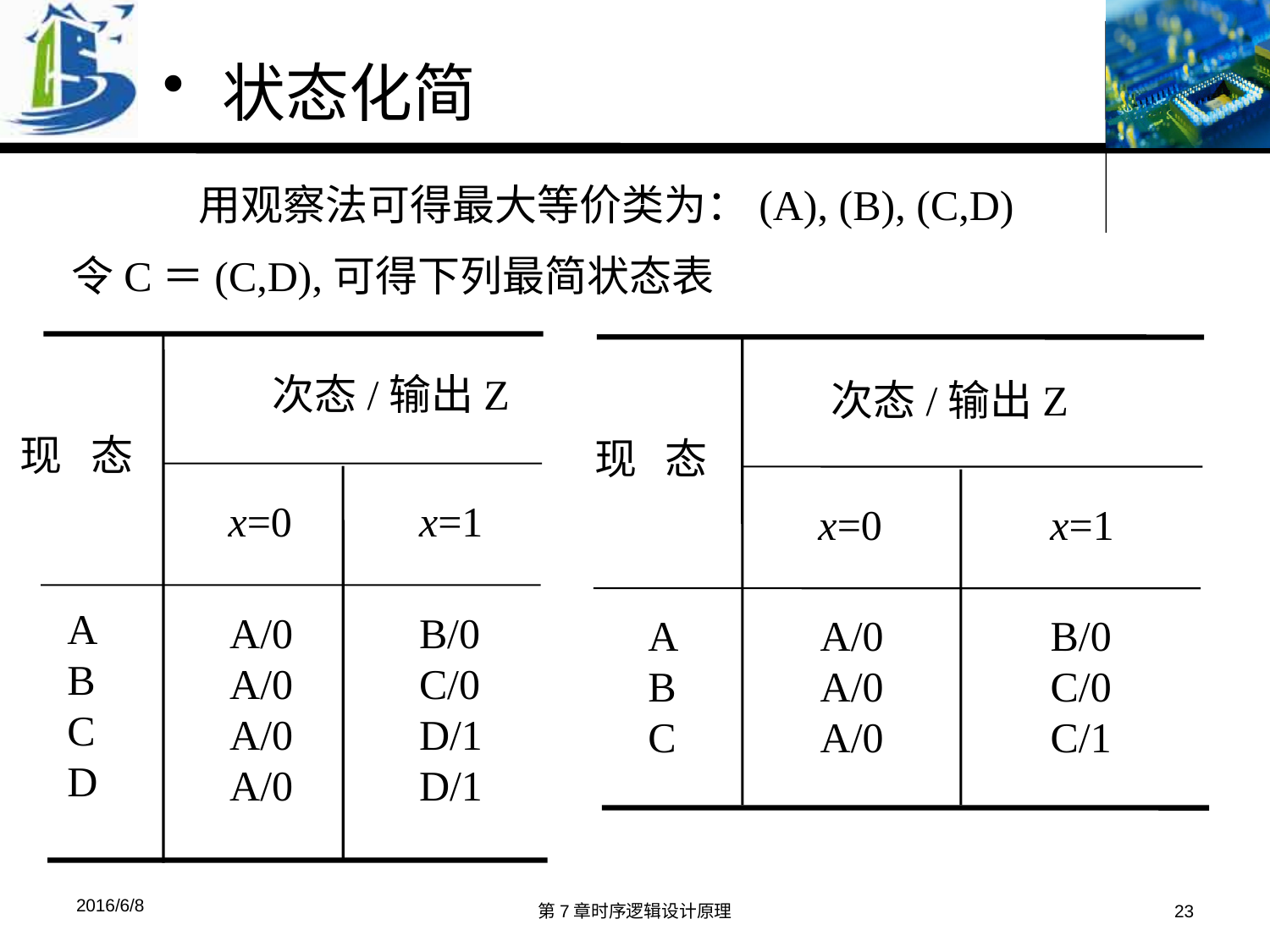

状态化简
	用观察法可得最大等价类为：(A), (B), (C,D)
令C＝(C,D),可得下列最简状态表

次态/输出Z
现   态

x=0
x=1

A
B
C
D
A/0
A/0
A/0
A/0
B/0
C/0
D/1
D/1

次态/输出Z
现   态

x=0
x=1

A
B
C
A/0
A/0
A/0
B/0
C/0
C/1

2016/6/8
第7章时序逻辑设计原理
23